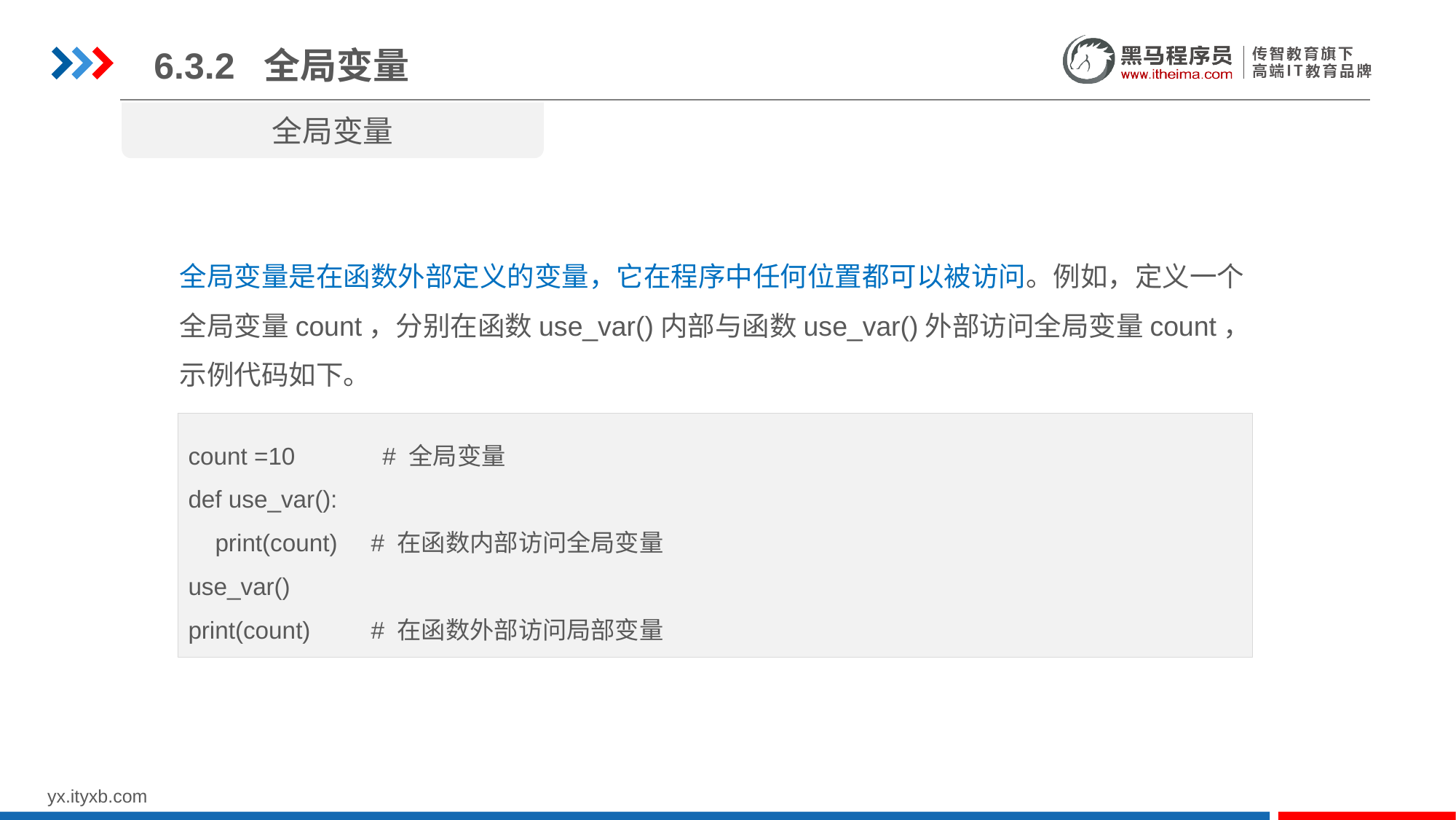

6.3.2  全局变量

全局变量
全局变量是在函数外部定义的变量，它在程序中任何位置都可以被访问。例如，定义一个全局变量count，分别在函数use_var()内部与函数use_var()外部访问全局变量count，示例代码如下。
count =10             # 全局变量
def use_var():
    print(count)     # 在函数内部访问全局变量
use_var()
print(count)         # 在函数外部访问局部变量